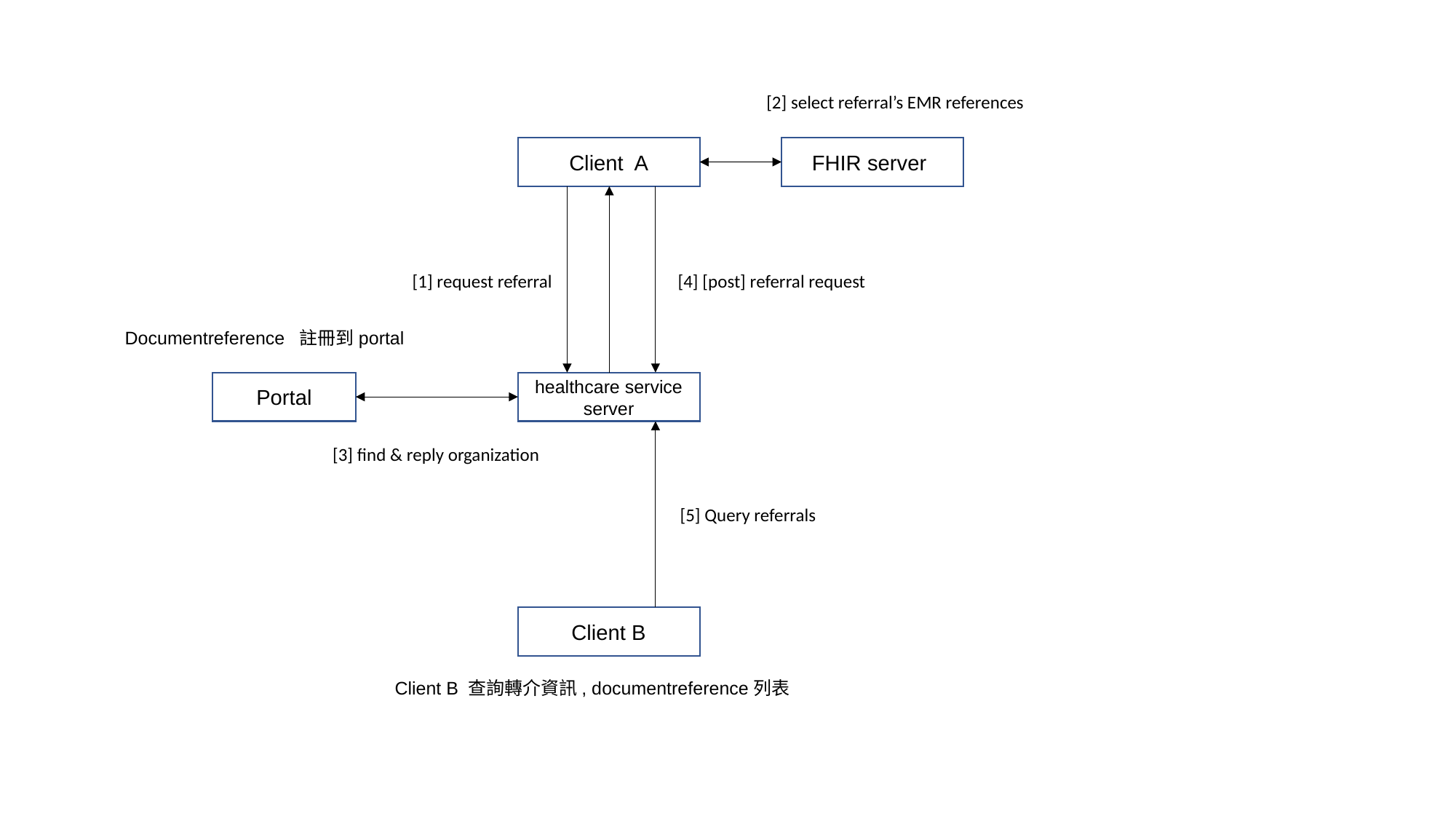

[2] select referral’s EMR references
Client  A
FHIR server
[1] request referral
[4] [post] referral request
 Documentreference  註冊到portal
Portal
healthcare service server
[3] find & reply organization
[5] Query referrals
Client B
Client B 查詢轉介資訊, documentreference列表